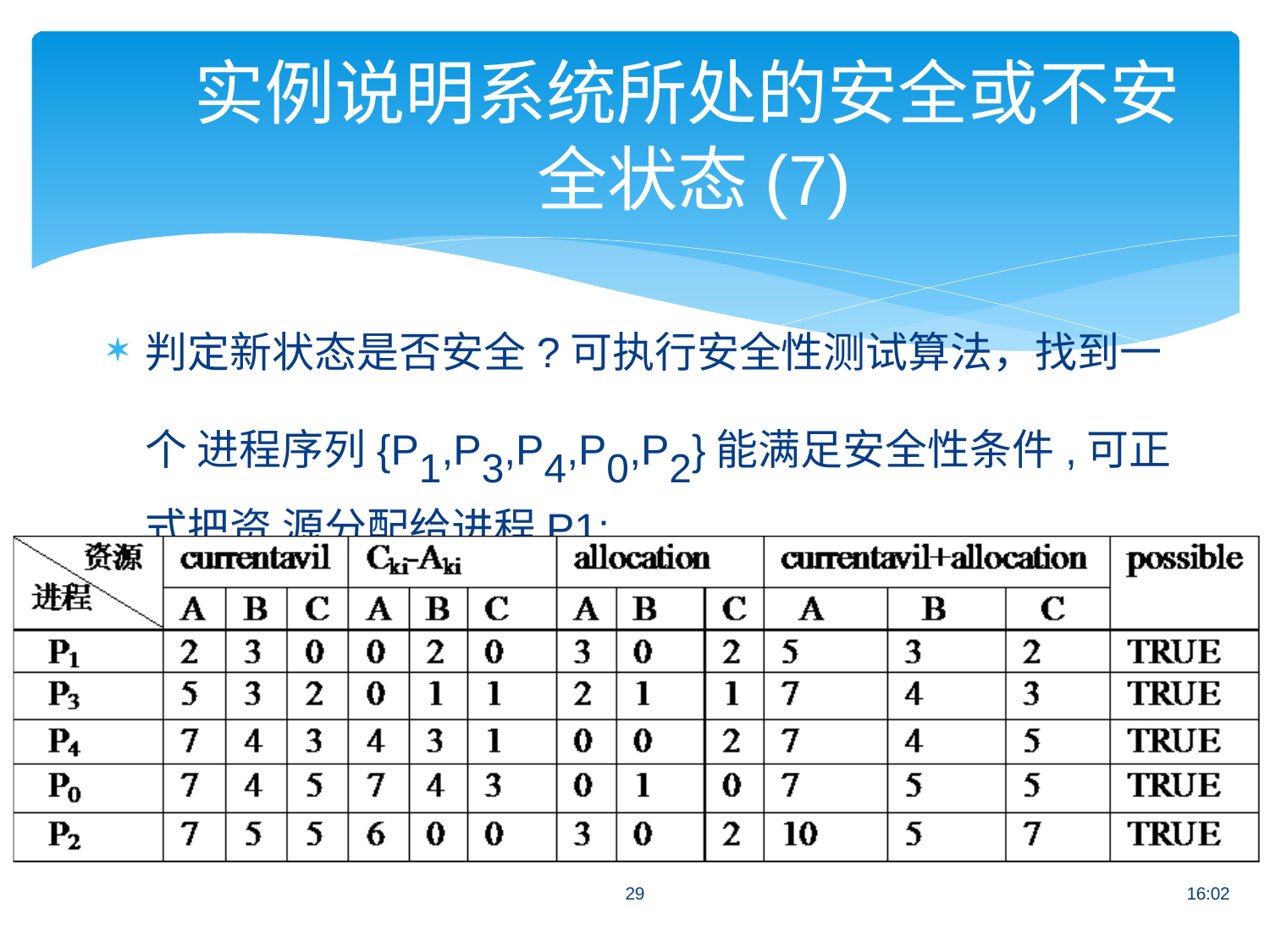

# 实例说明系统所处的安全或不安 全状态(7)
判定新状态是否安全?可执行安全性测试算法，找到一个 进程序列{P1,P3,P4,P0,P2}能满足安全性条件,可正式把资 源分配给进程P1;

29
16:02